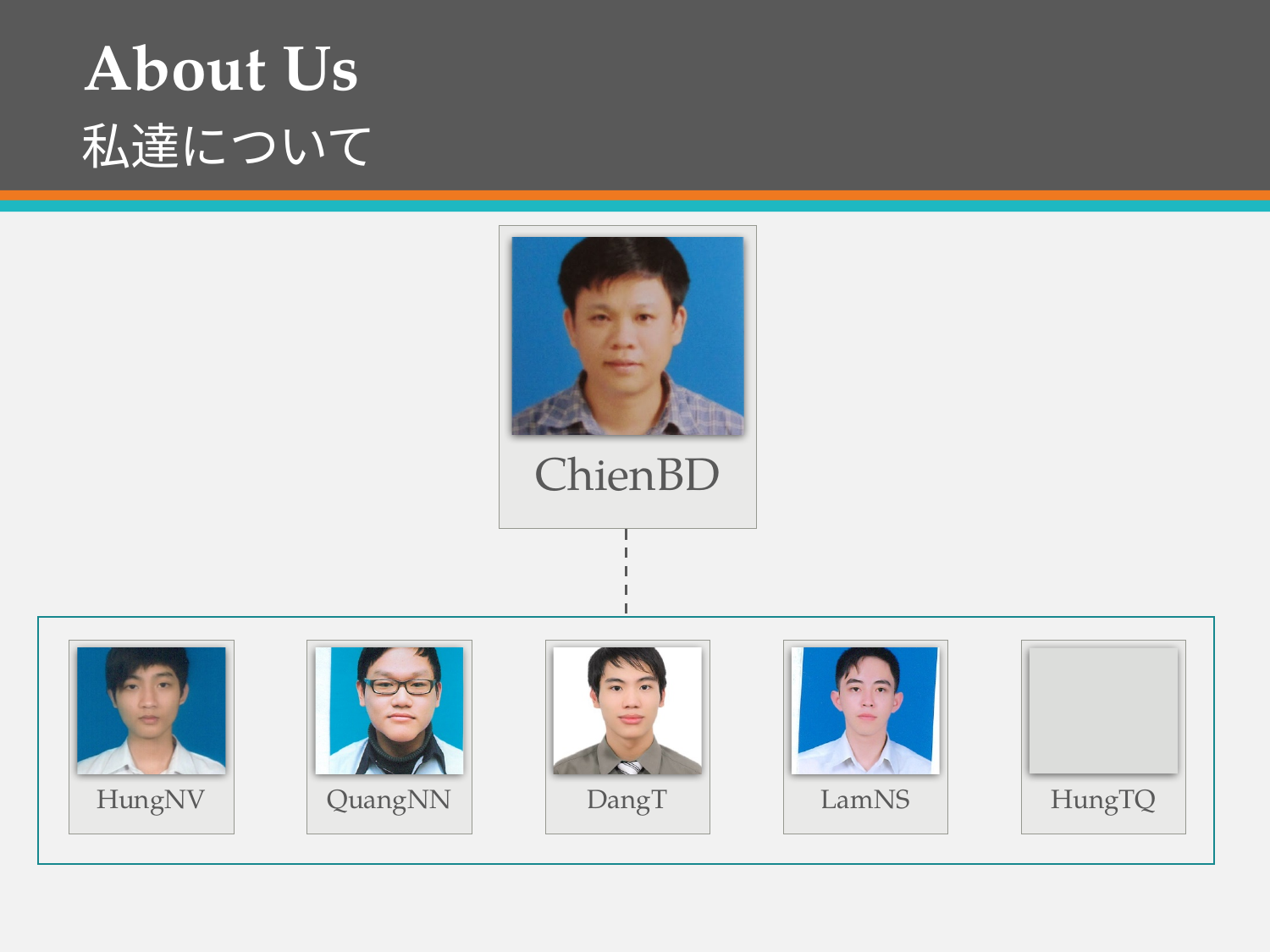

About Us
# 私達について
ChienBD
HungNV
QuangNN
DangT
LamNS
HungTQ